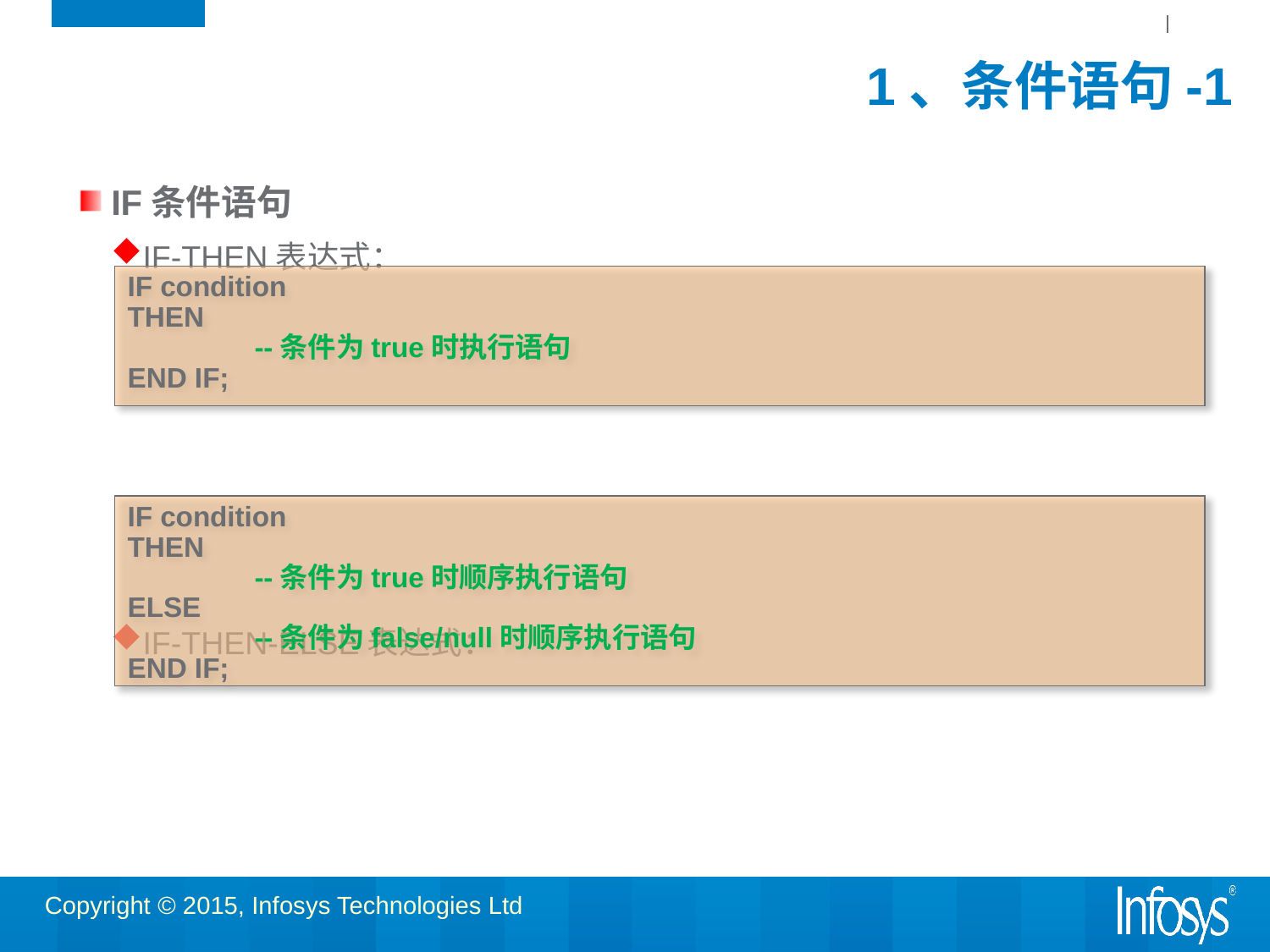

# 1、条件语句-1
IF条件语句
IF-THEN表达式：

IF-THEN-ELSE表达式：

IF condition
THEN
	--条件为true时执行语句
END IF;
IF condition
THEN
	--条件为true时顺序执行语句
ELSE
	--条件为false/null时顺序执行语句
END IF;